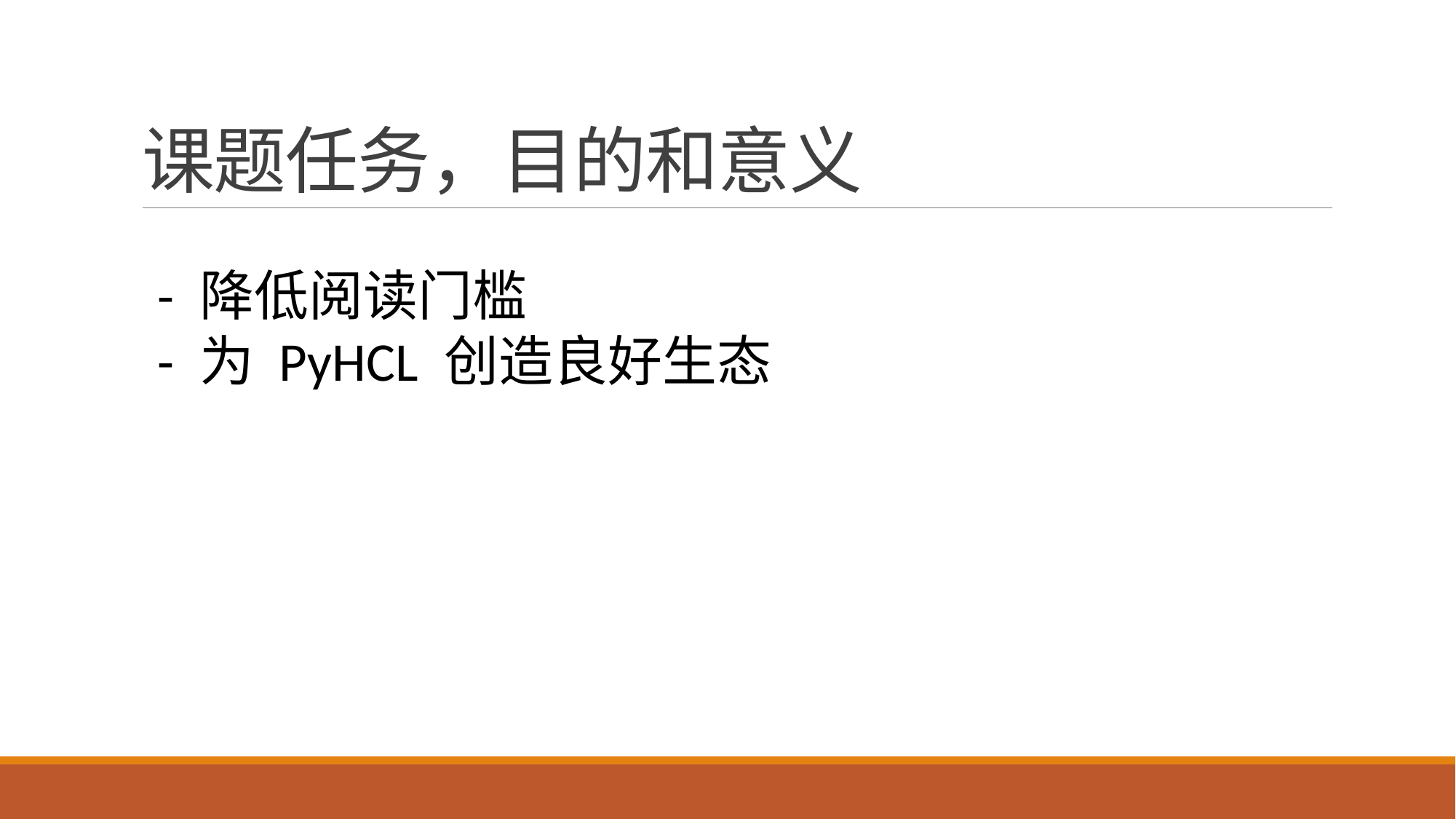

# 课题任务，目的和意义
- 降低阅读门槛
- 为 PyHCL 创造良好生态